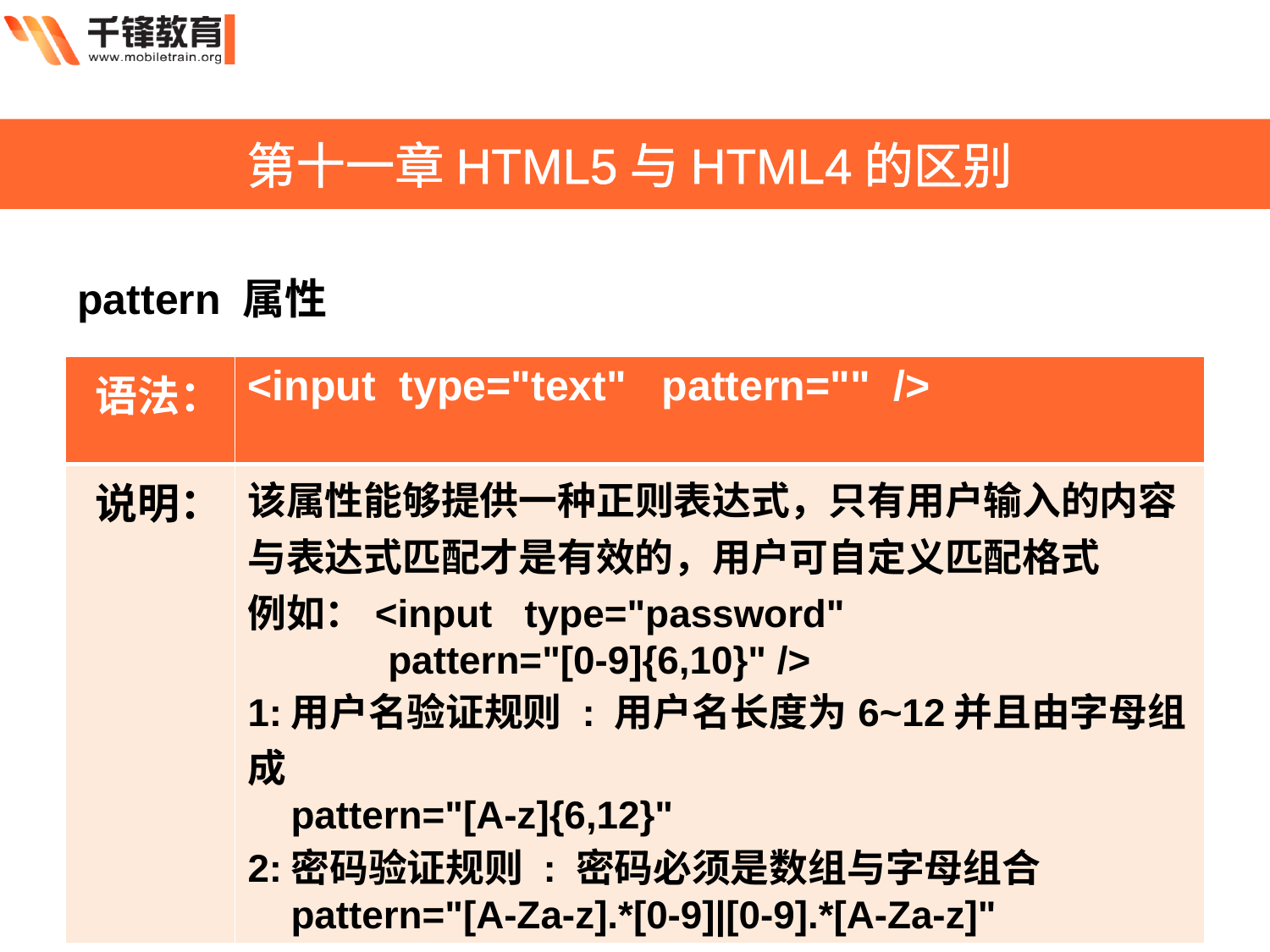

第十一章HTML5与HTML4的区别
pattern 属性

| 语法： | <input type="text" pattern="" /> |
| --- | --- |
| 说明： | 该属性能够提供一种正则表达式，只有用户输入的内容与表达式匹配才是有效的，用户可自定义匹配格式 例如：<input type="password" pattern="[0-9]{6,10}" /> 1:用户名验证规则 : 用户名长度为6~12并且由字母组成 pattern="[A-z]{6,12}" 2:密码验证规则 : 密码必须是数组与字母组合 pattern="[A-Za-z].\*[0-9]|[0-9].\*[A-Za-z]" |